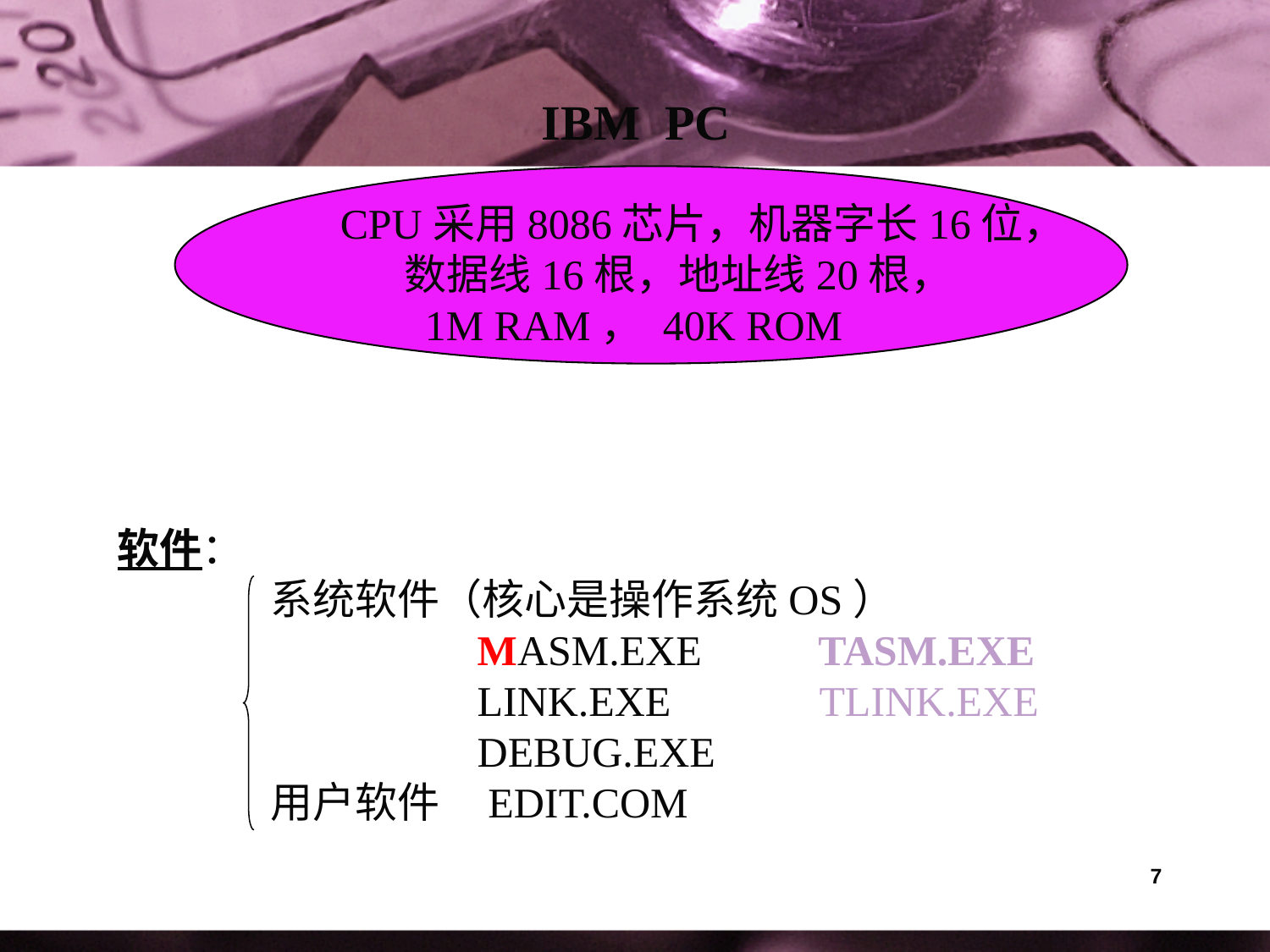

IBM  PC

   CPU采用8086芯片，机器字长16位，
         数据线16根，地址线20根，
           1M RAM， 40K ROM

软件：
               系统软件（核心是操作系统OS）
                                  MASM.EXE           TASM.EXE
                                  LINK.EXE              TLINK.EXE
                                  DEBUG.EXE
               用户软件    EDIT.COM

7